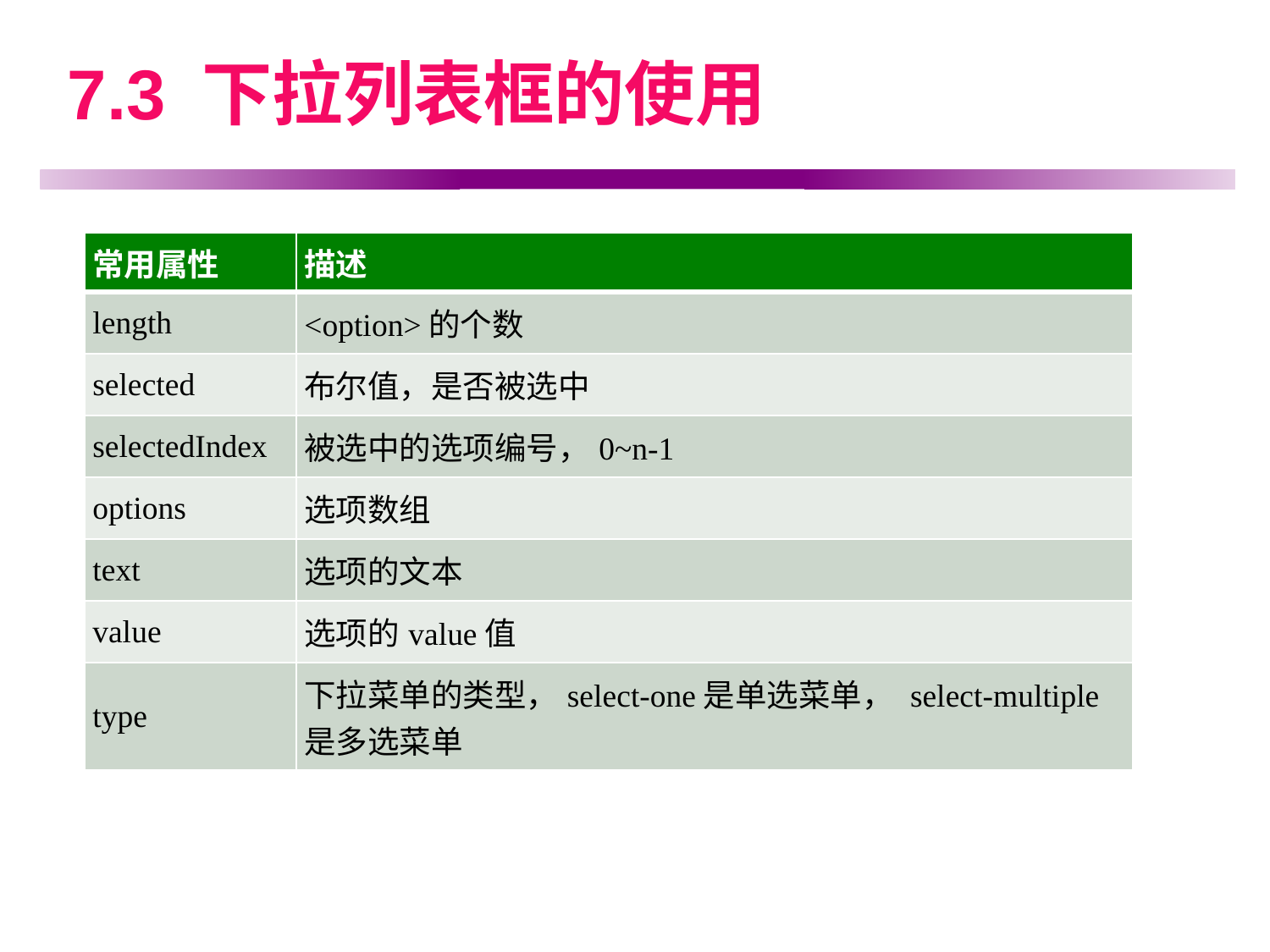

# 7.3 下拉列表框的使用
| 常用属性 | 描述 |
| --- | --- |
| length | <option>的个数 |
| selected | 布尔值，是否被选中 |
| selectedIndex | 被选中的选项编号，0~n-1 |
| options | 选项数组 |
| text | 选项的文本 |
| value | 选项的value值 |
| type | 下拉菜单的类型，select-one是单选菜单， select-multiple是多选菜单 |